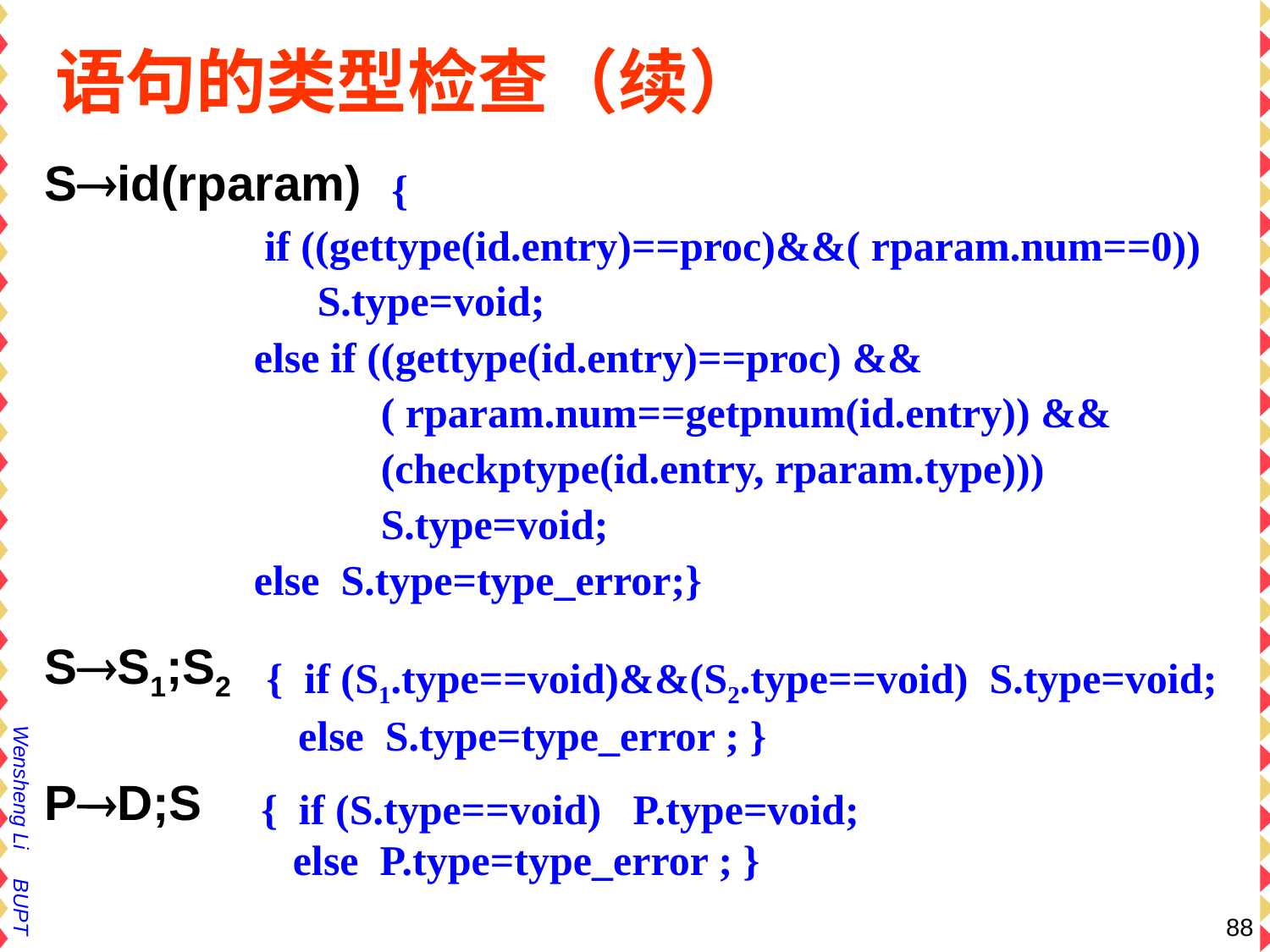

# 语句的类型检查（续）
S→id(rparam)

S→S1;S2

P→D;S
             {
 if ((gettype(id.entry)==proc)&&( rparam.num==0))
      S.type=void;
else if ((gettype(id.entry)==proc) &&
            ( rparam.num==getpnum(id.entry)) &&
            (checkptype(id.entry, rparam.type)))
            S.type=void;
else  S.type=type_error;}
{  if (S1.type==void)&&(S2.type==void)  S.type=void;
   else  S.type=type_error ; }
{  if (S.type==void)   P.type=void;
   else  P.type=type_error ; }
88